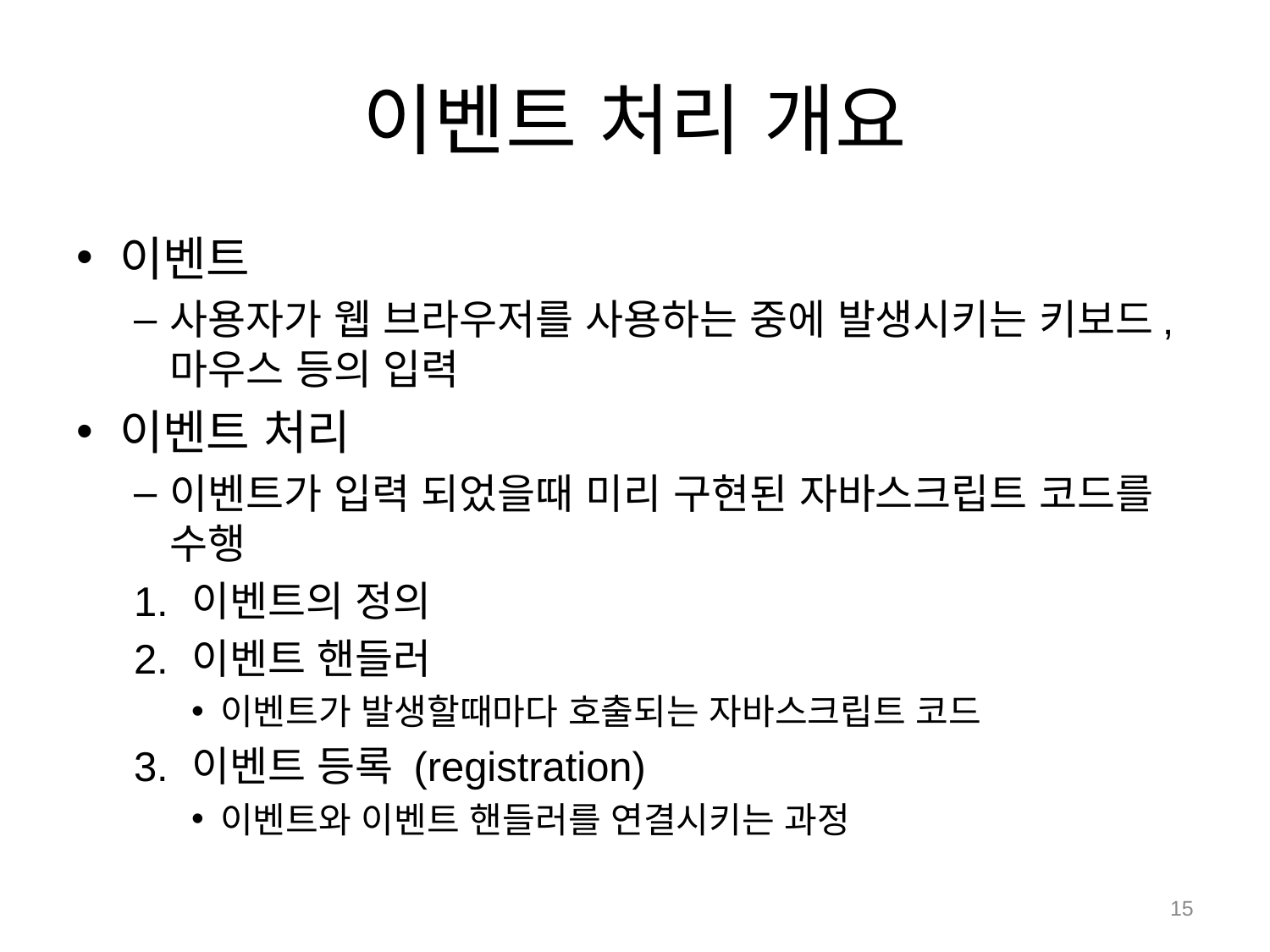

# 이벤트 처리 개요
이벤트
사용자가 웹 브라우저를 사용하는 중에 발생시키는 키보드, 마우스 등의 입력
이벤트 처리
이벤트가 입력 되었을때 미리 구현된 자바스크립트 코드를 수행
이벤트의 정의
이벤트 핸들러
이벤트가 발생할때마다 호출되는 자바스크립트 코드
이벤트 등록 (registration)
이벤트와 이벤트 핸들러를 연결시키는 과정
15